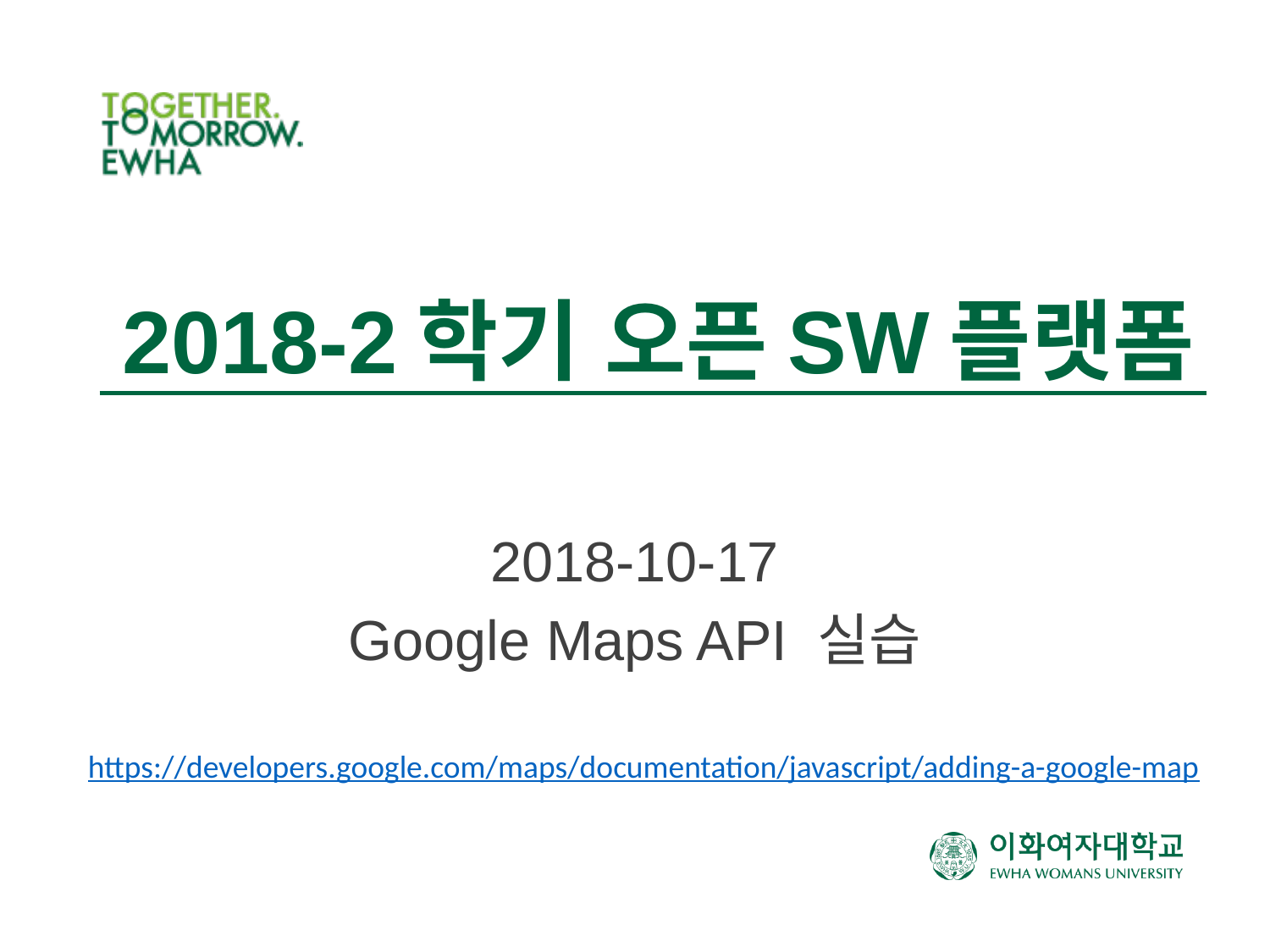

# 2018-2학기 오픈SW플랫폼
2018-10-17
Google Maps API 실습
https://developers.google.com/maps/documentation/javascript/adding-a-google-map